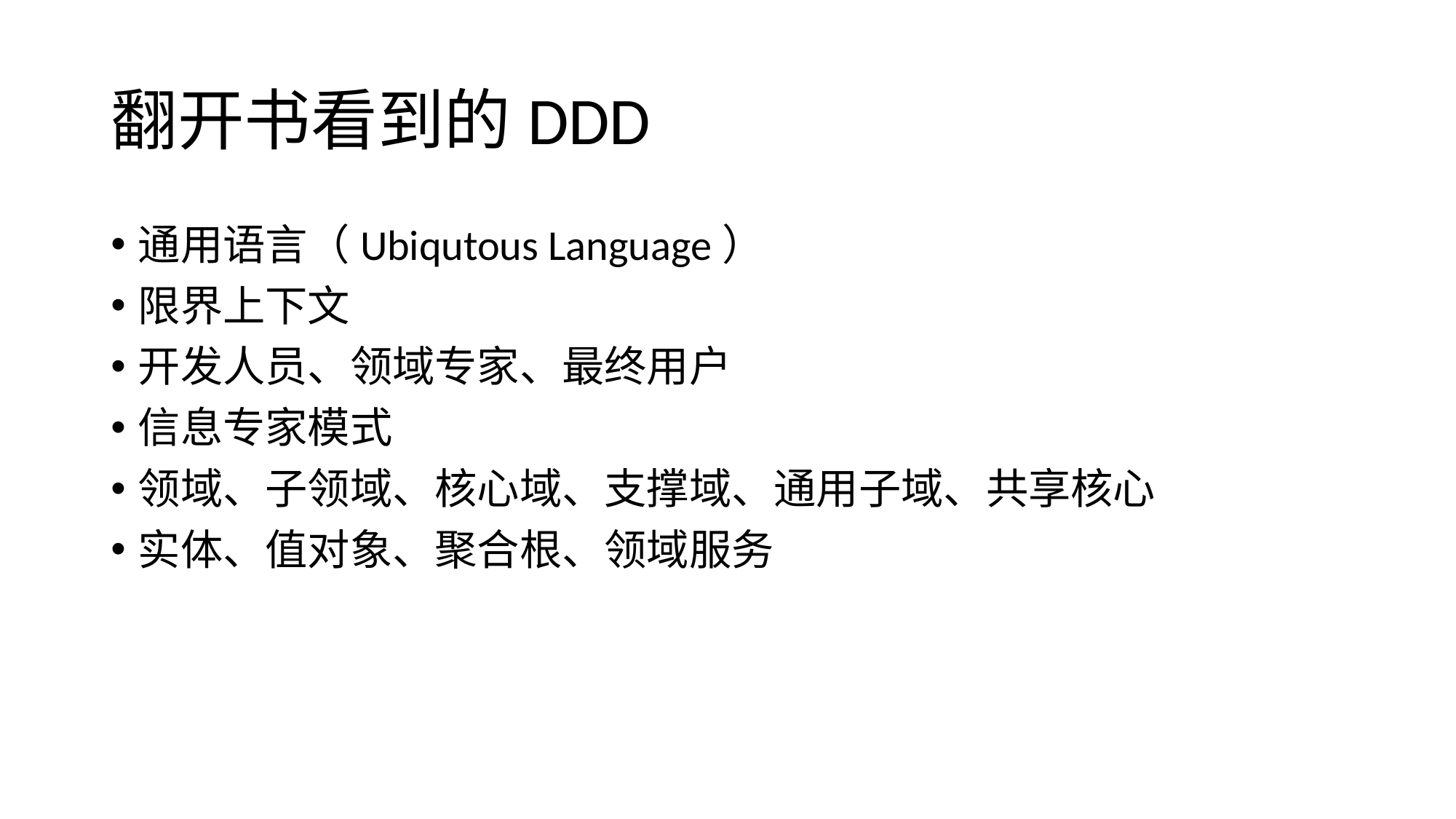

# 翻开书看到的DDD
通用语言（Ubiqutous Language）
限界上下文
开发人员、领域专家、最终用户
信息专家模式
领域、子领域、核心域、支撑域、通用子域、共享核心
实体、值对象、聚合根、领域服务